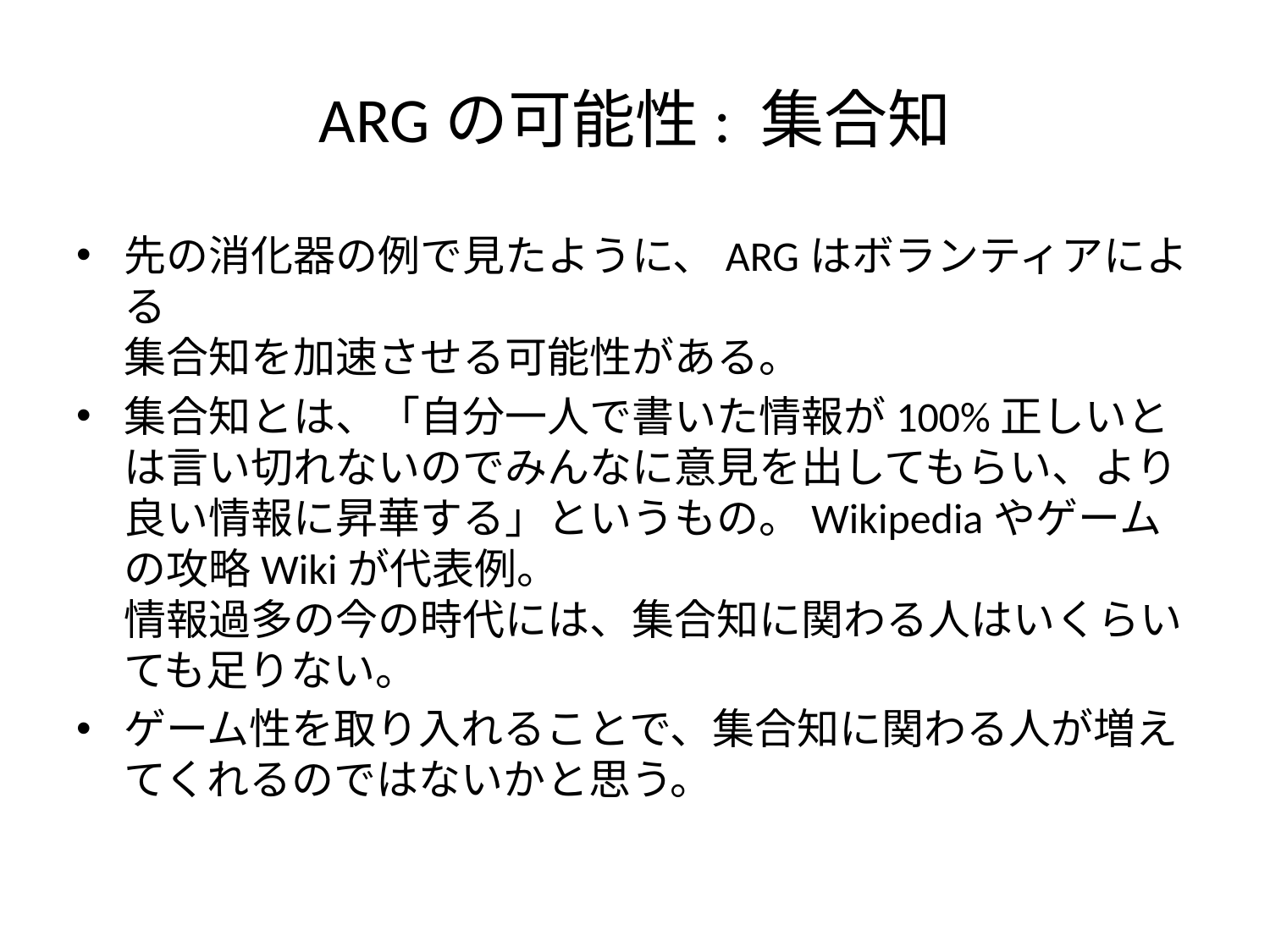

# ARGの可能性: 集合知
先の消化器の例で見たように、ARGはボランティアによる
集合知を加速させる可能性がある。
集合知とは、「自分一人で書いた情報が100%正しいとは言い切れないのでみんなに意見を出してもらい、より良い情報に昇華する」というもの。Wikipediaやゲームの攻略Wikiが代表例。
情報過多の今の時代には、集合知に関わる人はいくらいても足りない。
ゲーム性を取り入れることで、集合知に関わる人が増えてくれるのではないかと思う。